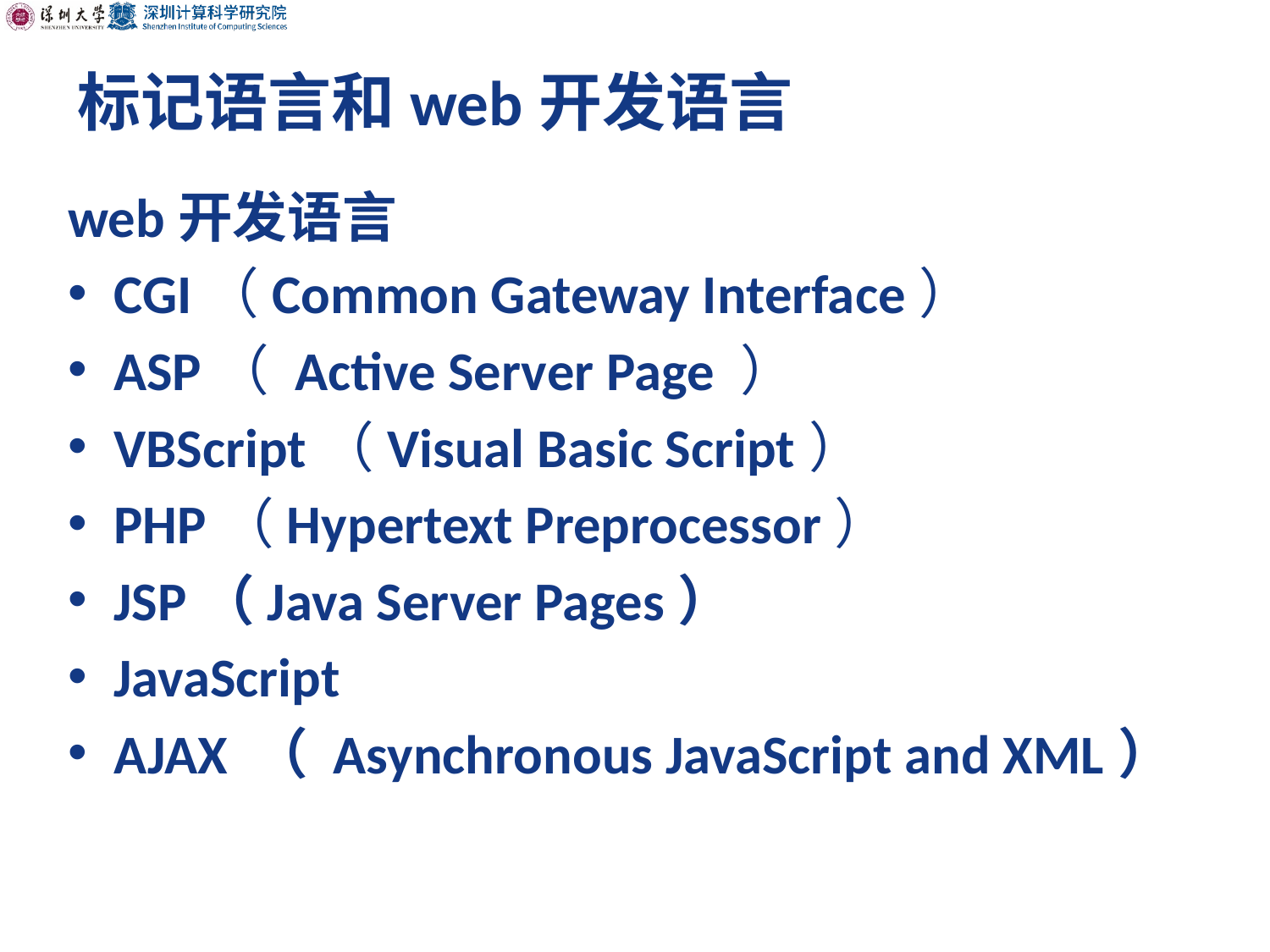

# 标记语言和web开发语言
web开发语言
CGI（Common Gateway Interface）
ASP（ Active Server Page ）
VBScript（Visual Basic Script）
PHP（Hypertext Preprocessor）
JSP（Java Server Pages）
JavaScript
AJAX （ Asynchronous JavaScript and XML）